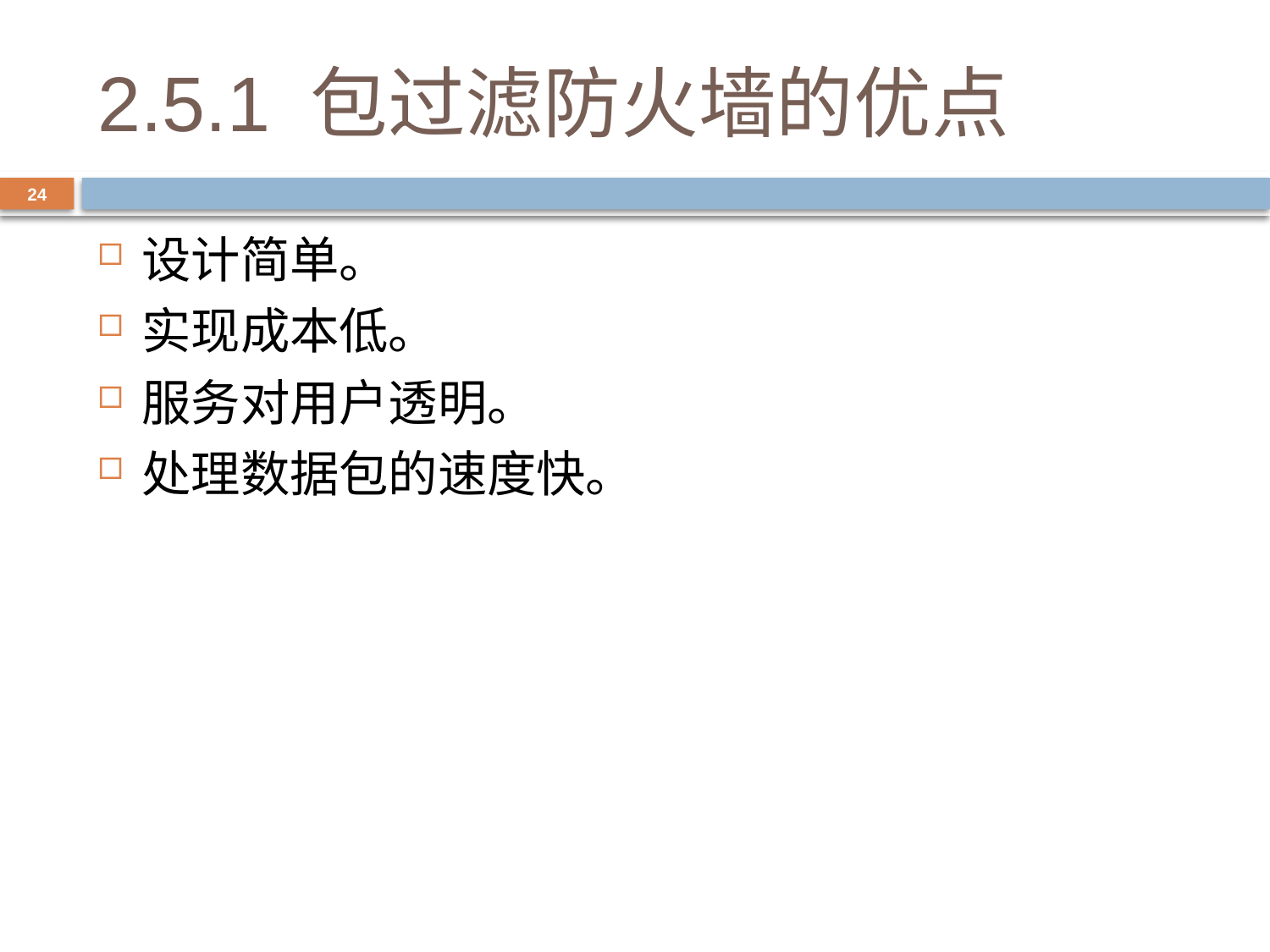

# 2.5.1 包过滤防火墙的优点
24
设计简单。
实现成本低。
服务对用户透明。
处理数据包的速度快。